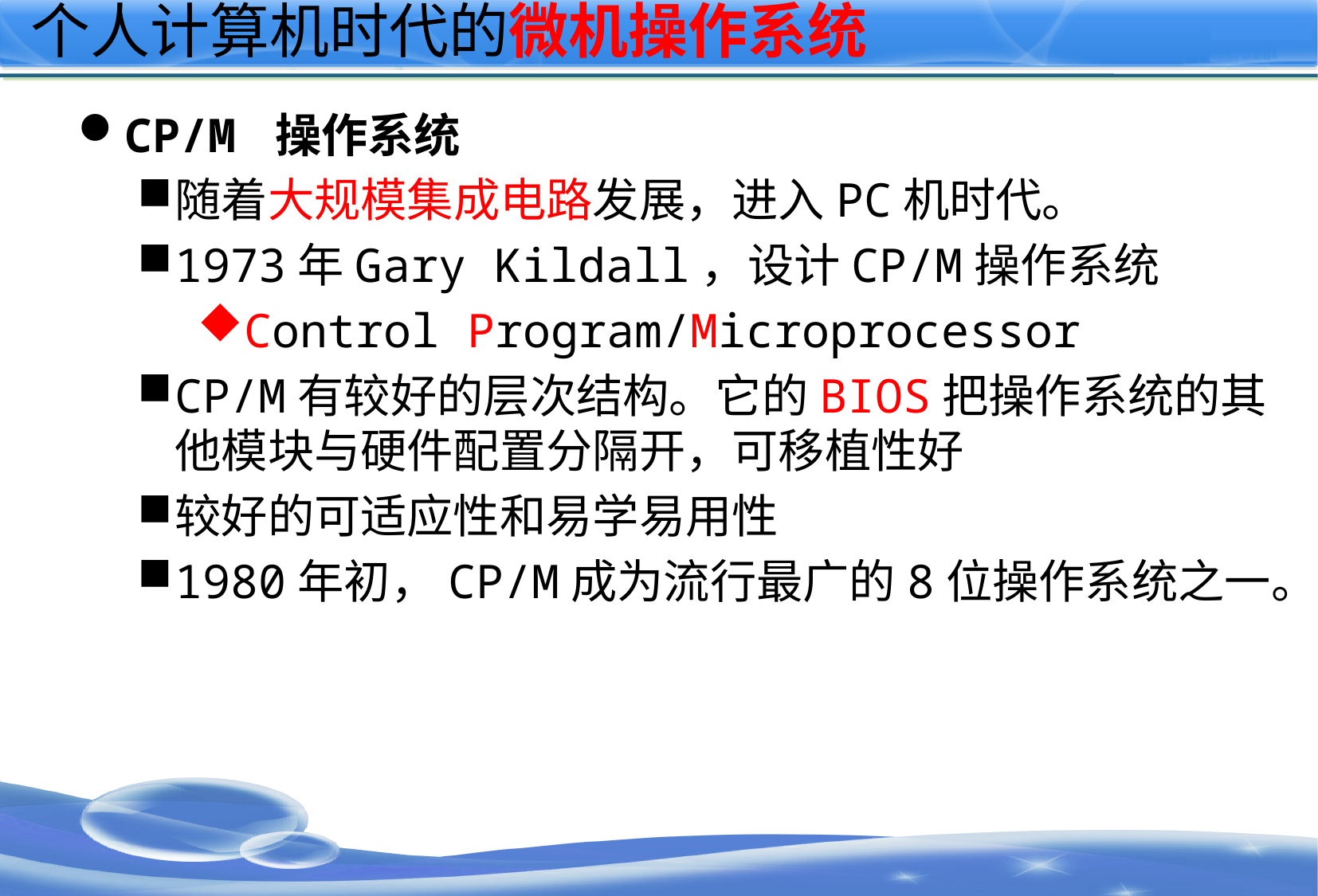

# 个人计算机时代的微机操作系统
CP/M 操作系统
随着大规模集成电路发展，进入PC机时代。
1973年Gary Kildall，设计CP/M操作系统
Control Program/Microprocessor
CP/M有较好的层次结构。它的BIOS把操作系统的其他模块与硬件配置分隔开，可移植性好
较好的可适应性和易学易用性
1980年初，CP/M成为流行最广的8位操作系统之一。